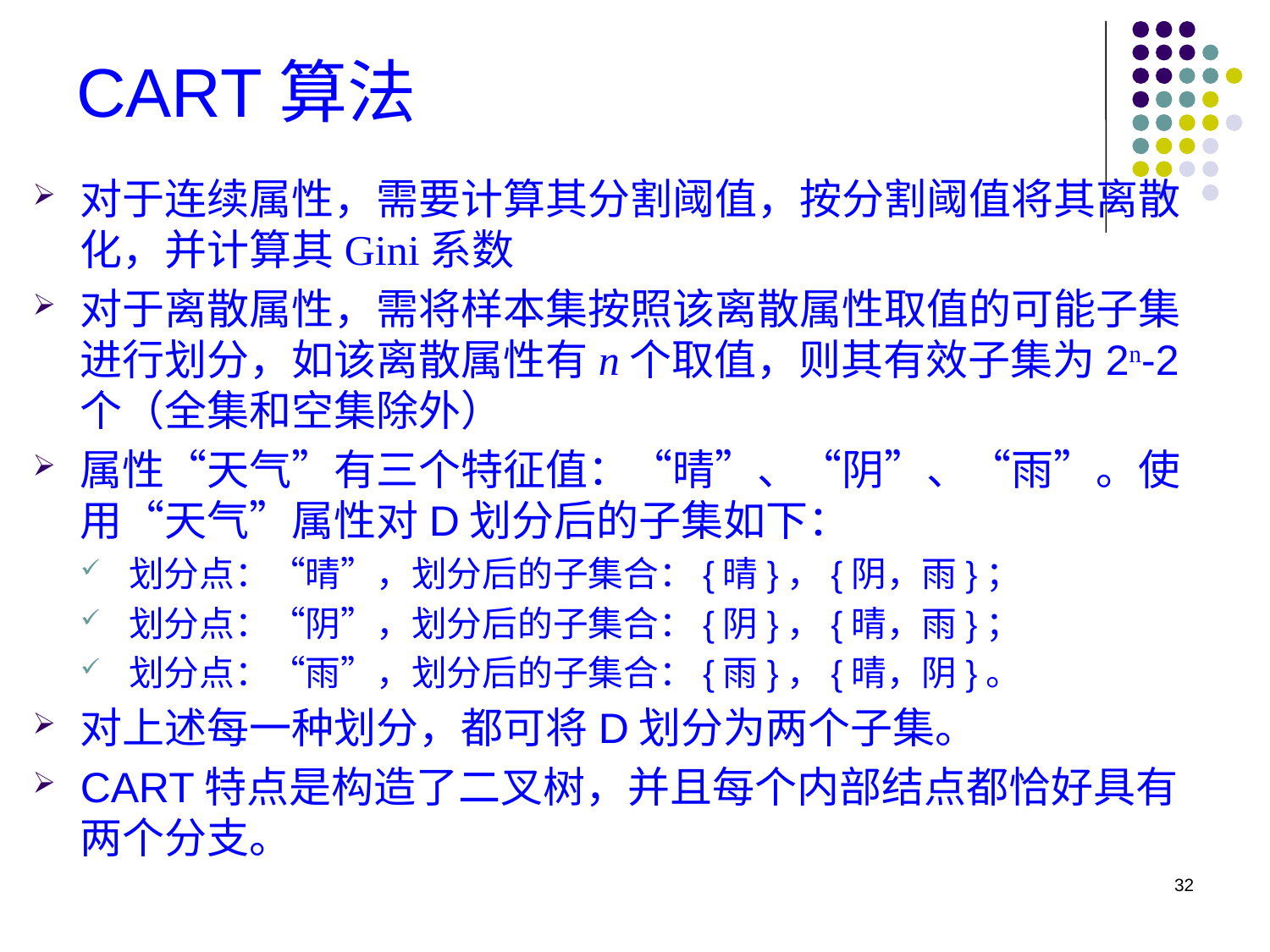

# CART算法
对于连续属性，需要计算其分割阈值，按分割阈值将其离散化，并计算其Gini系数
对于离散属性，需将样本集按照该离散属性取值的可能子集进行划分，如该离散属性有n个取值，则其有效子集为2n-2 个（全集和空集除外）
属性“天气”有三个特征值：“晴”、“阴”、“雨”。使用“天气”属性对D划分后的子集如下：
划分点：“晴”，划分后的子集合：{晴}，{阴，雨}；
划分点：“阴”，划分后的子集合：{阴}，{晴，雨}；
划分点：“雨”，划分后的子集合：{雨}，{晴，阴}。
对上述每一种划分，都可将D划分为两个子集。
CART特点是构造了二叉树，并且每个内部结点都恰好具有两个分支。

32